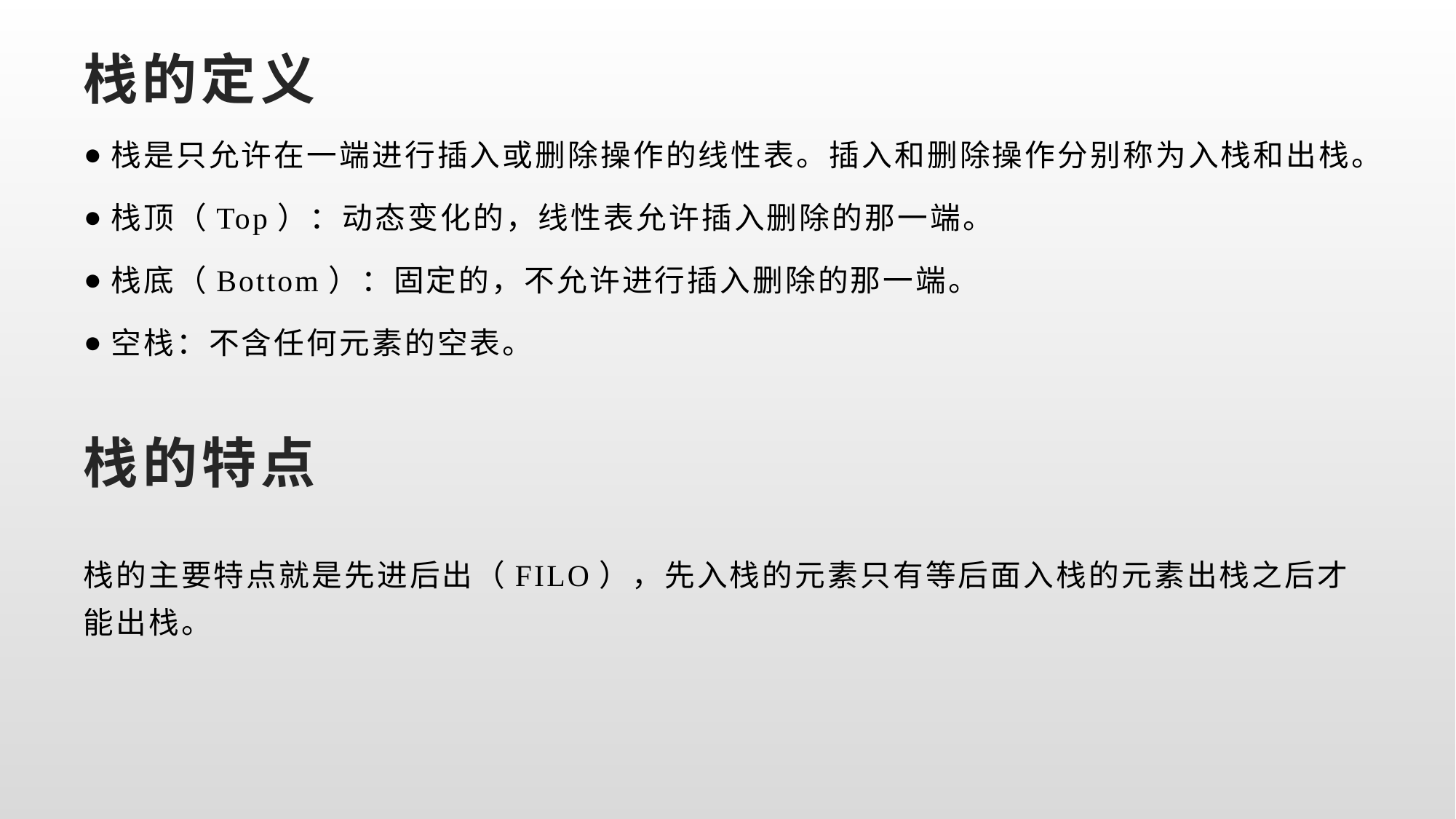

# 栈的定义
栈是只允许在一端进行插入或删除操作的线性表。插入和删除操作分别称为入栈和出栈。
栈顶（Top）：动态变化的，线性表允许插入删除的那一端。
栈底（Bottom）：固定的，不允许进行插入删除的那一端。
空栈：不含任何元素的空表。

栈的特点
栈的主要特点就是先进后出（FILO），先入栈的元素只有等后面入栈的元素出栈之后才能出栈。